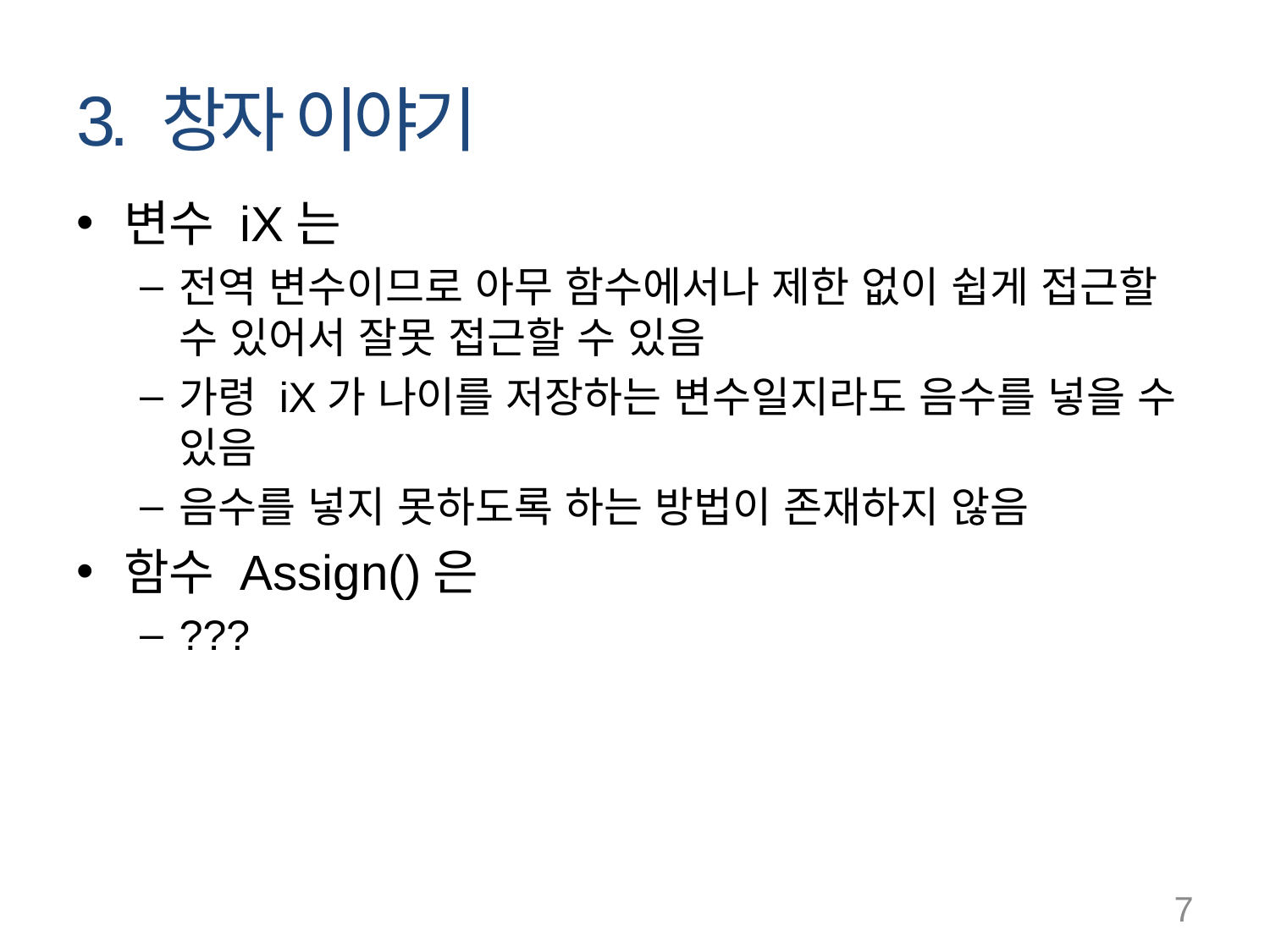

# 3. 창자 이야기
변수 iX는
전역 변수이므로 아무 함수에서나 제한 없이 쉽게 접근할 수 있어서 잘못 접근할 수 있음
가령 iX가 나이를 저장하는 변수일지라도 음수를 넣을 수 있음
음수를 넣지 못하도록 하는 방법이 존재하지 않음
함수 Assign()은
???
7